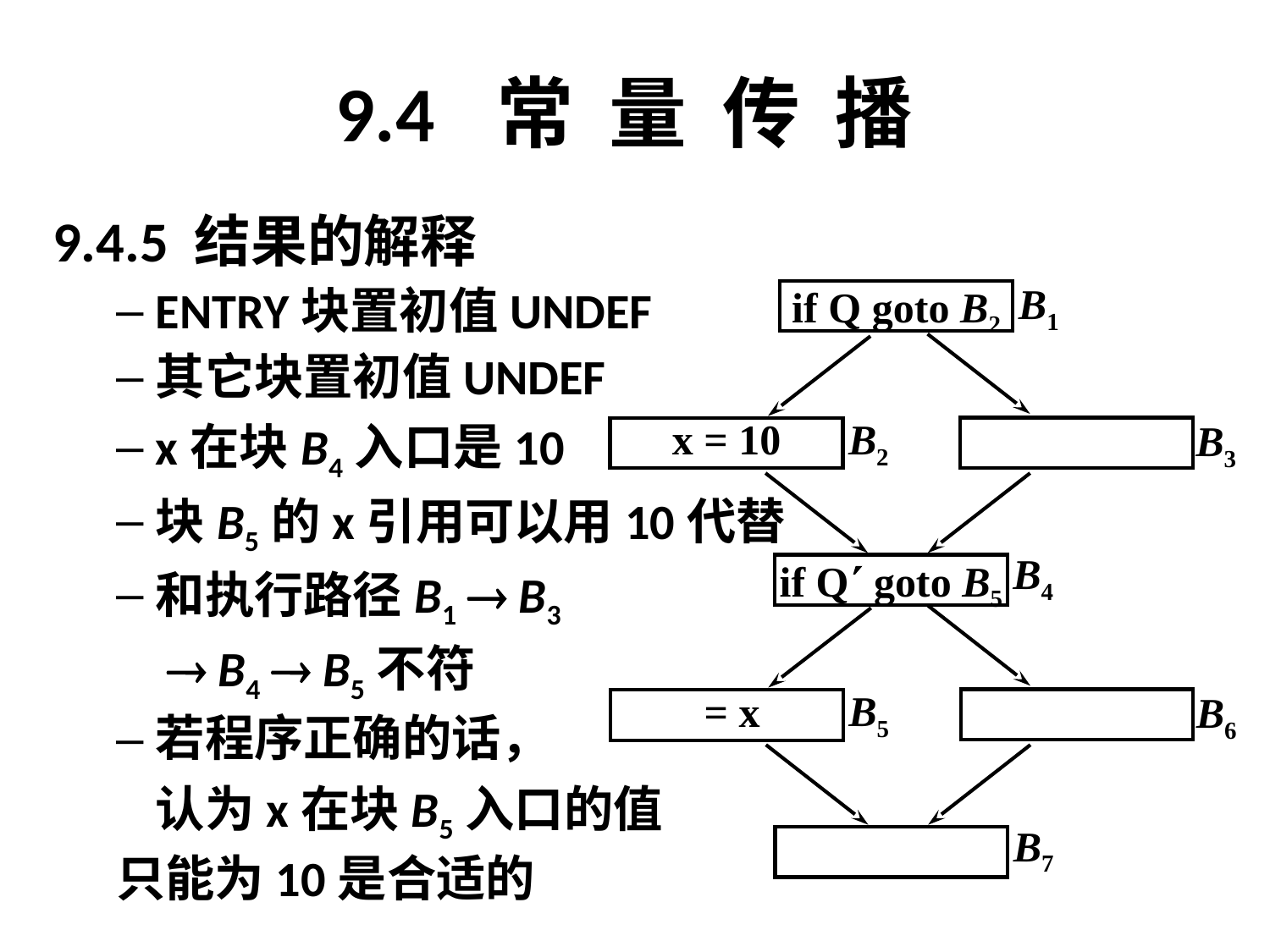

# 9.4  常  量  传  播
9.4.5 结果的解释
ENTRY块置初值UNDEF
其它块置初值UNDEF
x在块B4入口是10
块B5的x引用可以用10代替
和执行路径B1 → B3
	 → B4 → B5不符
若程序正确的话，
	认为x在块B5入口的值
只能为10是合适的
B1
if Q goto B2

B2
B3

x = 10

B4
if Q′ goto B5

B5
B6

 = x

B7